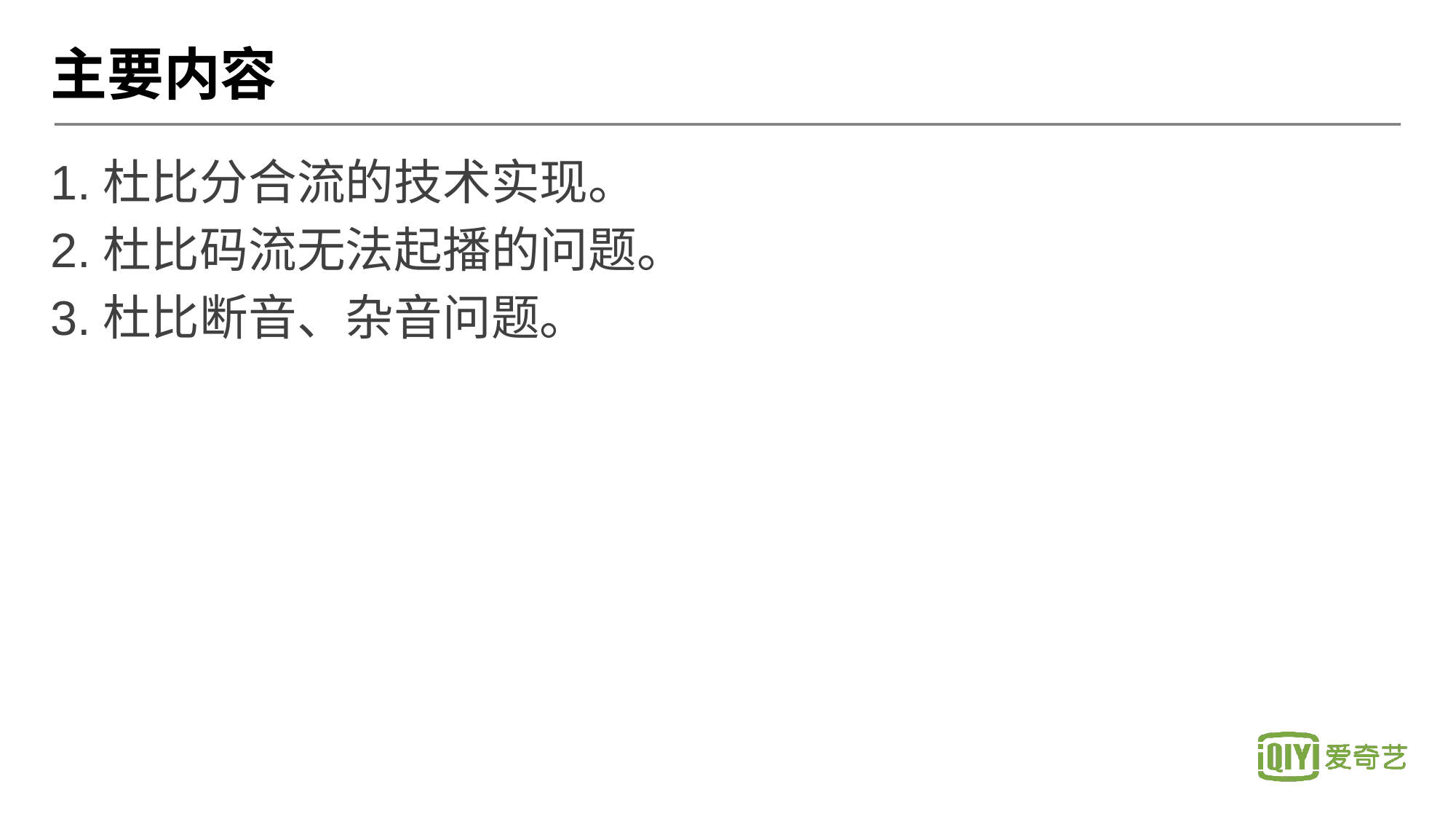

# 主要内容
1.杜比分合流的技术实现。
2.杜比码流无法起播的问题。
3.杜比断音、杂音问题。